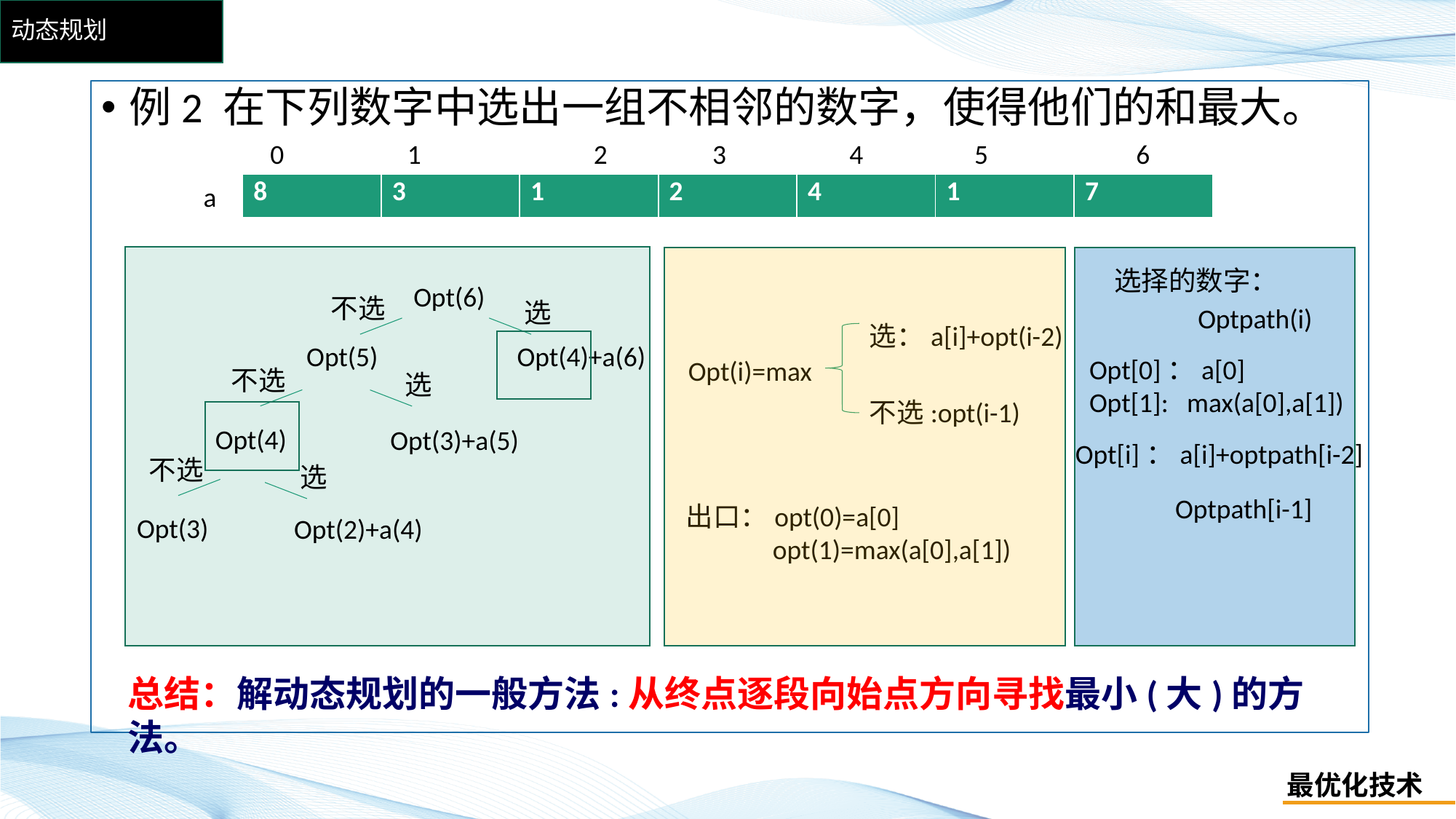

# 动态规划
例2 在下列数字中选出一组不相邻的数字，使得他们的和最大。
0                    1                            2                 3                    4                  5                        6
a
| 8 | 3 | 1 | 2 | 4 | 1 | 7 |
| --- | --- | --- | --- | --- | --- | --- |

选择的数字：
Optpath(i)
Opt(6)
不选
选
选：a[i]+opt(i-2)

Opt(i)=max

Opt(5)
Opt(4)+a(6)
Opt[0]：a[0]
Opt[1]:   max(a[0],a[1])
不选
选
不选:opt(i-1)

Opt(4)
Opt(3)+a(5)
Opt[i]：a[i]+optpath[i-2]

不选
选
Optpath[i-1]
出口：opt(0)=a[0]
              opt(1)=max(a[0],a[1])
Opt(3)
Opt(2)+a(4)
总结：解动态规划的一般方法:从终点逐段向始点方向寻找最小(大)的方法。